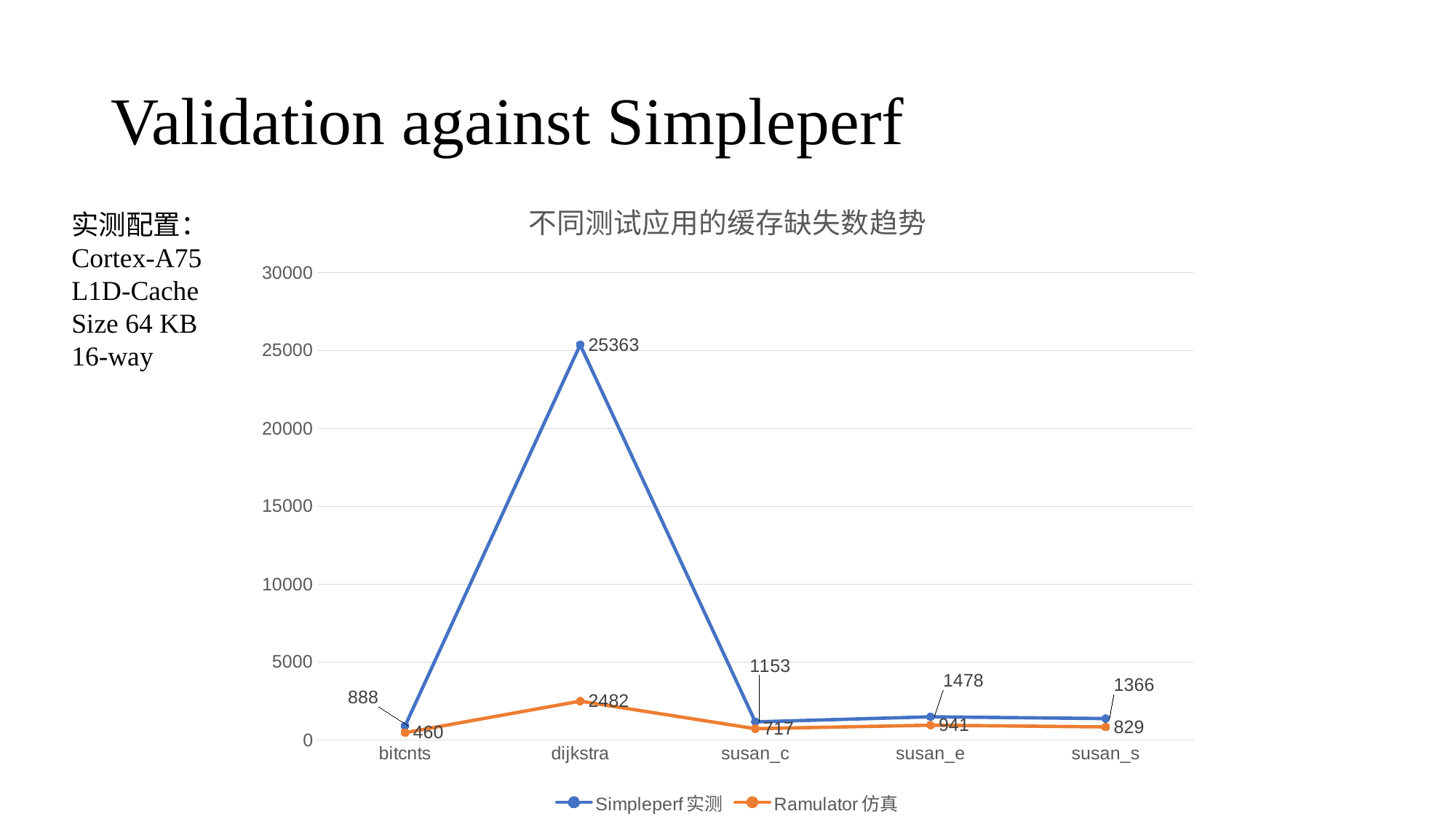

# Validation against Simpleperf

### Chart: 不同测试应用的缓存缺失数趋势

| Category | Simpleperf实测 | Ramulator仿真 |
|---|---|---|
| bitcnts | 888.0 | 460.0 |
| dijkstra | 25363.0 | 2482.0 |
| susan_c | 1153.0 | 717.0 |
| susan_e | 1478.0 | 941.0 |
| susan_s | 1366.0 | 829.0 |
实测配置：
Cortex-A75
L1D-Cache Size 64 KB
16-way